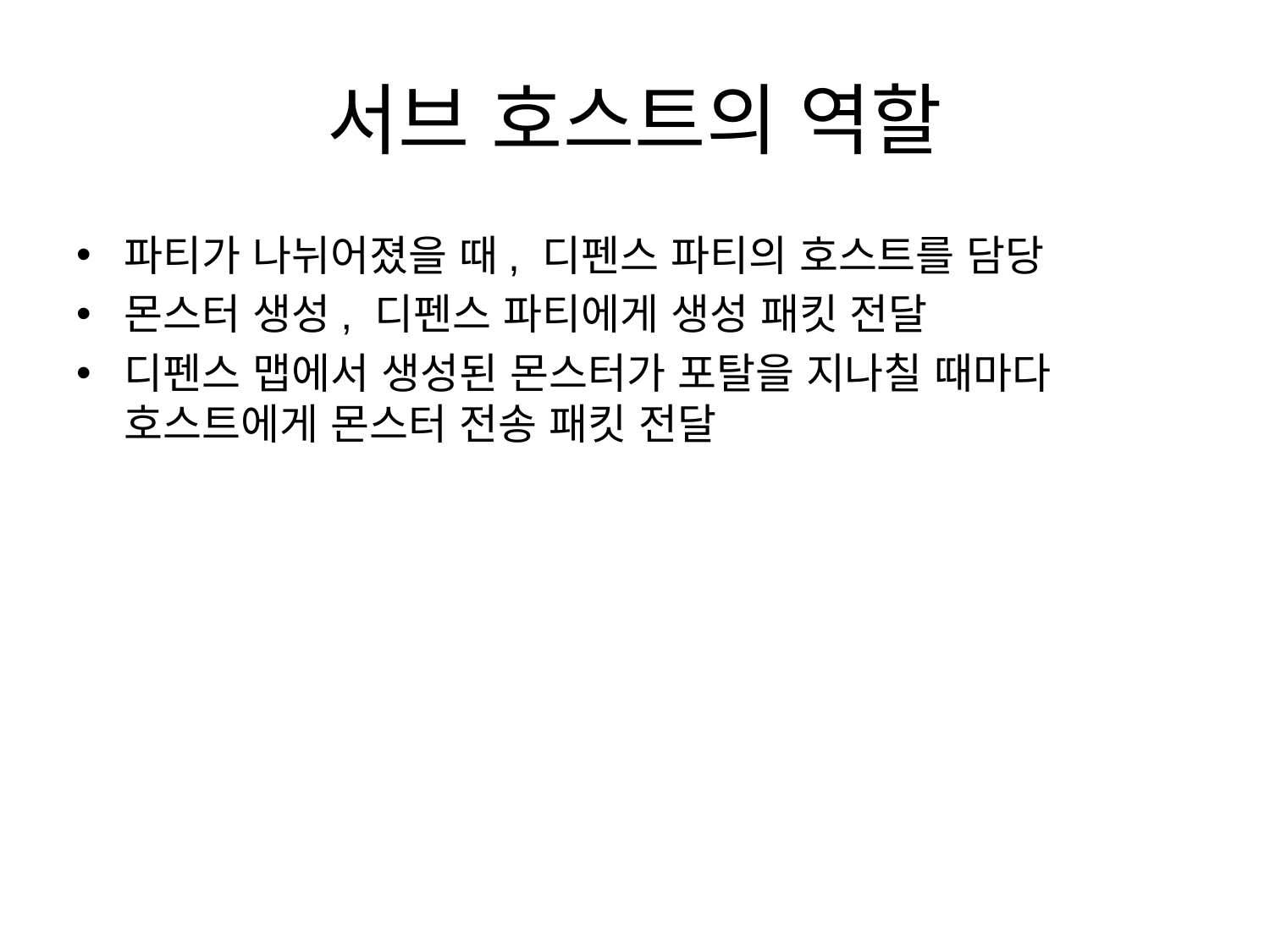

# 서브 호스트의 역할
파티가 나뉘어졌을 때, 디펜스 파티의 호스트를 담당
몬스터 생성, 디펜스 파티에게 생성 패킷 전달
디펜스 맵에서 생성된 몬스터가 포탈을 지나칠 때마다 호스트에게 몬스터 전송 패킷 전달